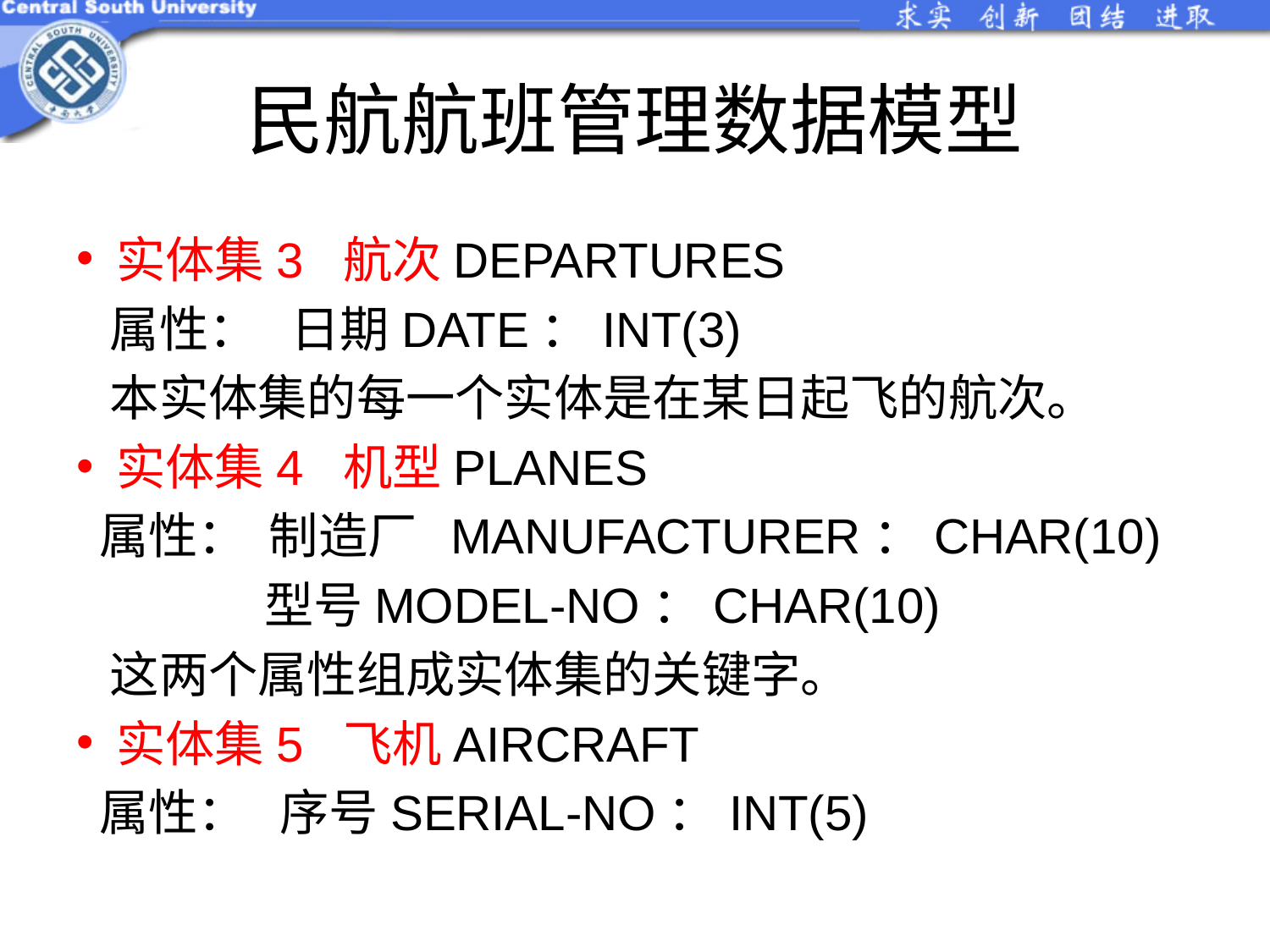

# 民航航班管理数据模型
 实体集3  航次DEPARTURES
  属性：   日期DATE：INT(3)
  本实体集的每一个实体是在某日起飞的航次。
 实体集4  机型PLANES
 属性：  制造厂  MANUFACTURER：CHAR(10)
                型号MODEL-NO：CHAR(10)
  这两个属性组成实体集的关键字。
 实体集5  飞机AIRCRAFT
 属性：   序号SERIAL-NO：INT(5)